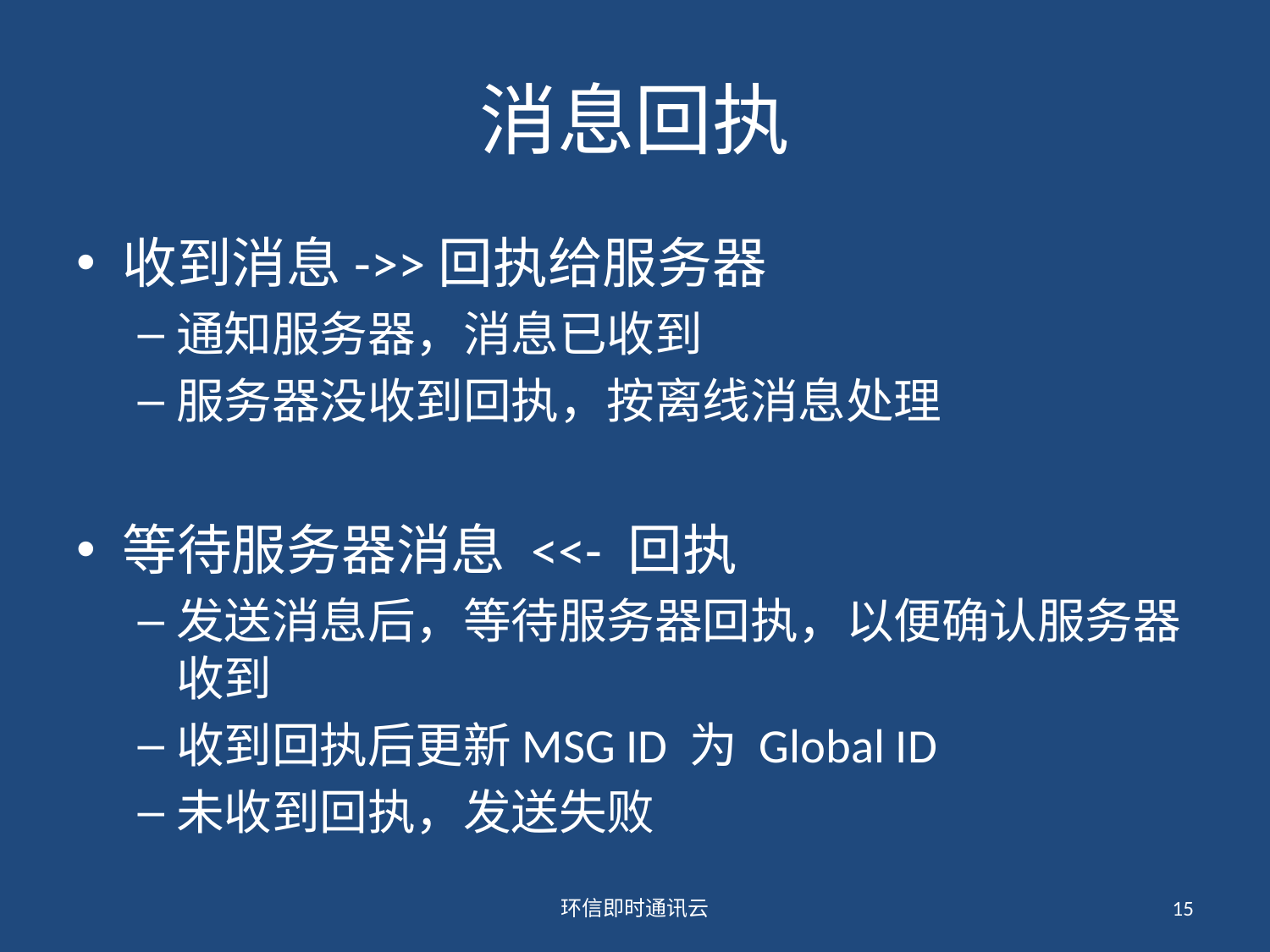

# 消息回执
收到消息->>回执给服务器
通知服务器，消息已收到
服务器没收到回执，按离线消息处理

等待服务器消息 <<- 回执
发送消息后，等待服务器回执，以便确认服务器收到
收到回执后更新MSG ID 为 Global ID
未收到回执，发送失败
环信即时通讯云
15